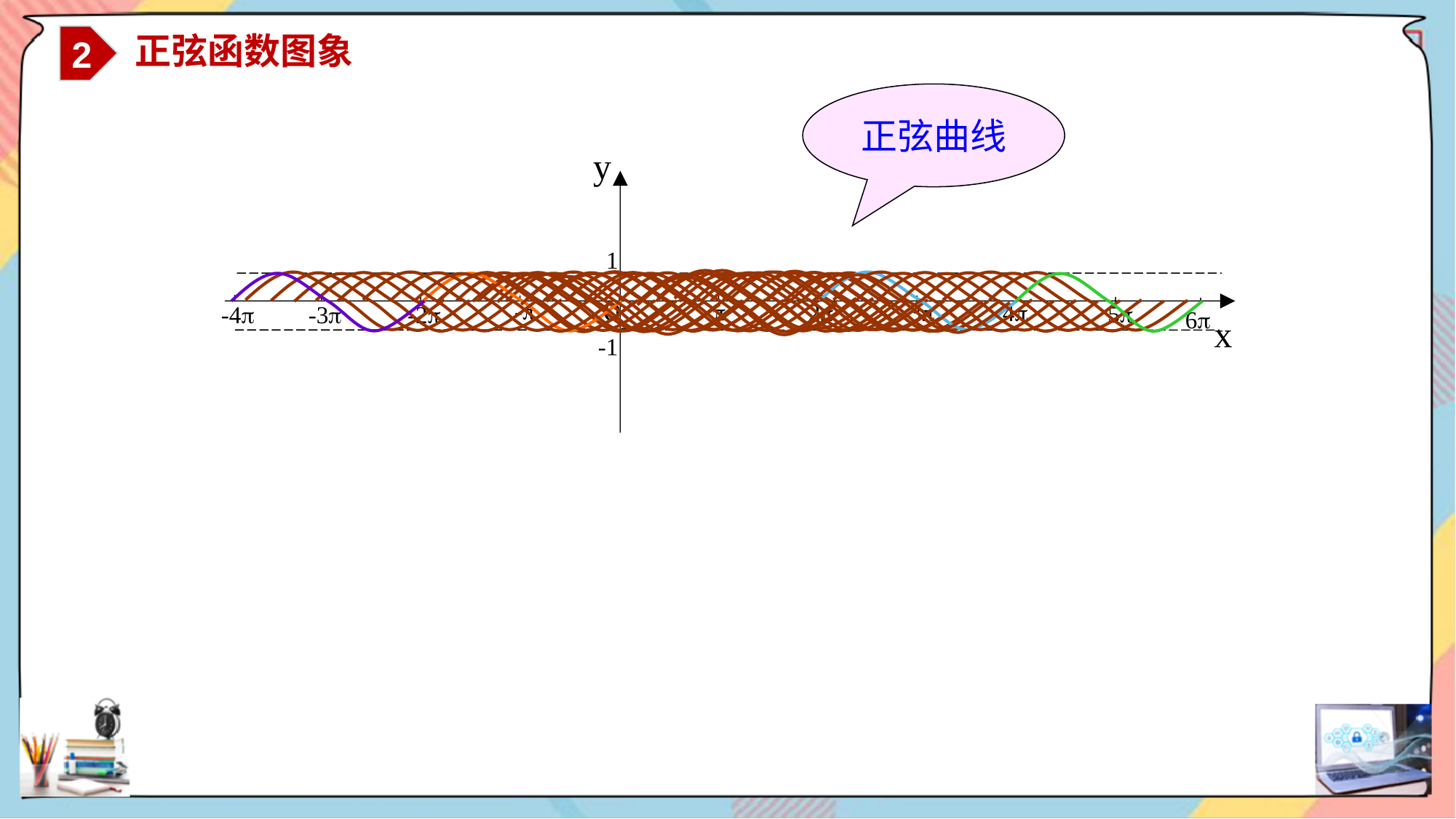

2
 正弦函数图象
正弦曲线
y

1

o
-π
π
4π
3π
2π
5π
-4π
-3π
-2π

6π

x

-1